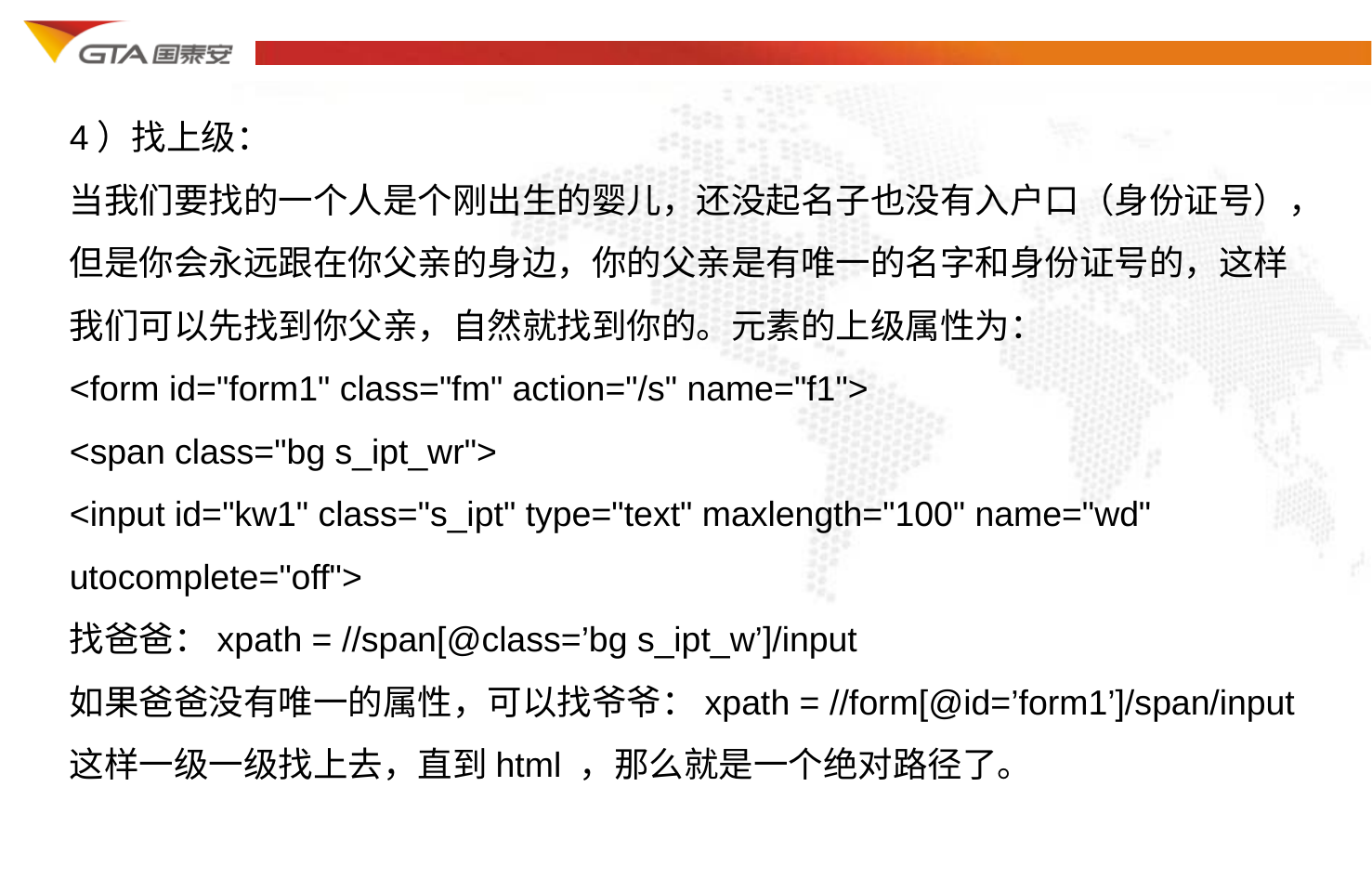

4）找上级：
当我们要找的一个人是个刚出生的婴儿，还没起名子也没有入户口（身份证号），
但是你会永远跟在你父亲的身边，你的父亲是有唯一的名字和身份证号的，这样
我们可以先找到你父亲，自然就找到你的。元素的上级属性为：
<form id="form1" class="fm" action="/s" name="f1">
<span class="bg s_ipt_wr">
<input id="kw1" class="s_ipt" type="text" maxlength="100" name="wd"
utocomplete="off">
找爸爸：xpath = //span[@class=’bg s_ipt_w’]/input
如果爸爸没有唯一的属性，可以找爷爷：xpath = //form[@id=’form1’]/span/input
这样一级一级找上去，直到html ，那么就是一个绝对路径了。